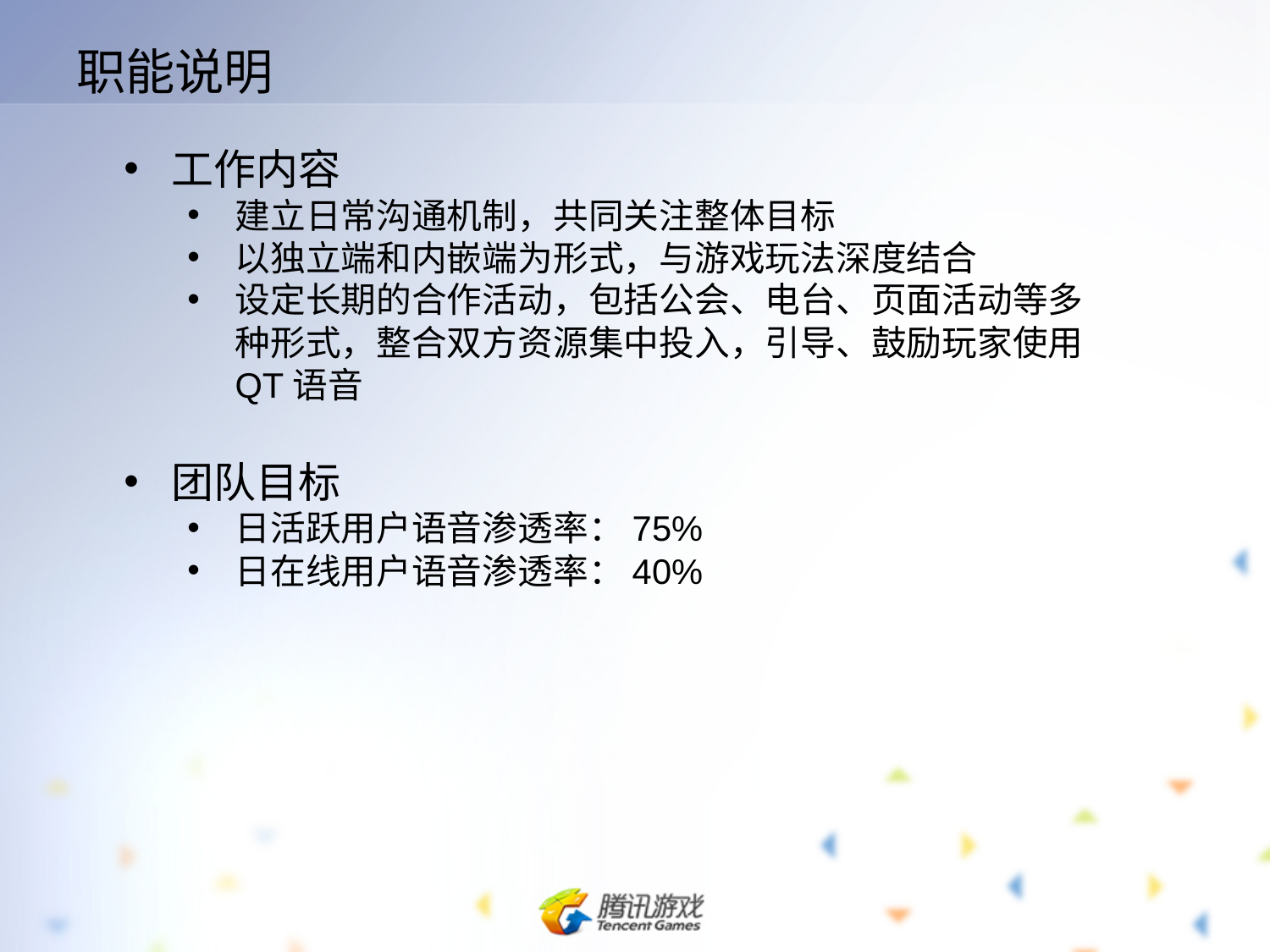

# 职能说明
工作内容
建立日常沟通机制，共同关注整体目标
以独立端和内嵌端为形式，与游戏玩法深度结合
设定长期的合作活动，包括公会、电台、页面活动等多种形式，整合双方资源集中投入，引导、鼓励玩家使用QT语音

团队目标
日活跃用户语音渗透率：75%
日在线用户语音渗透率：40%